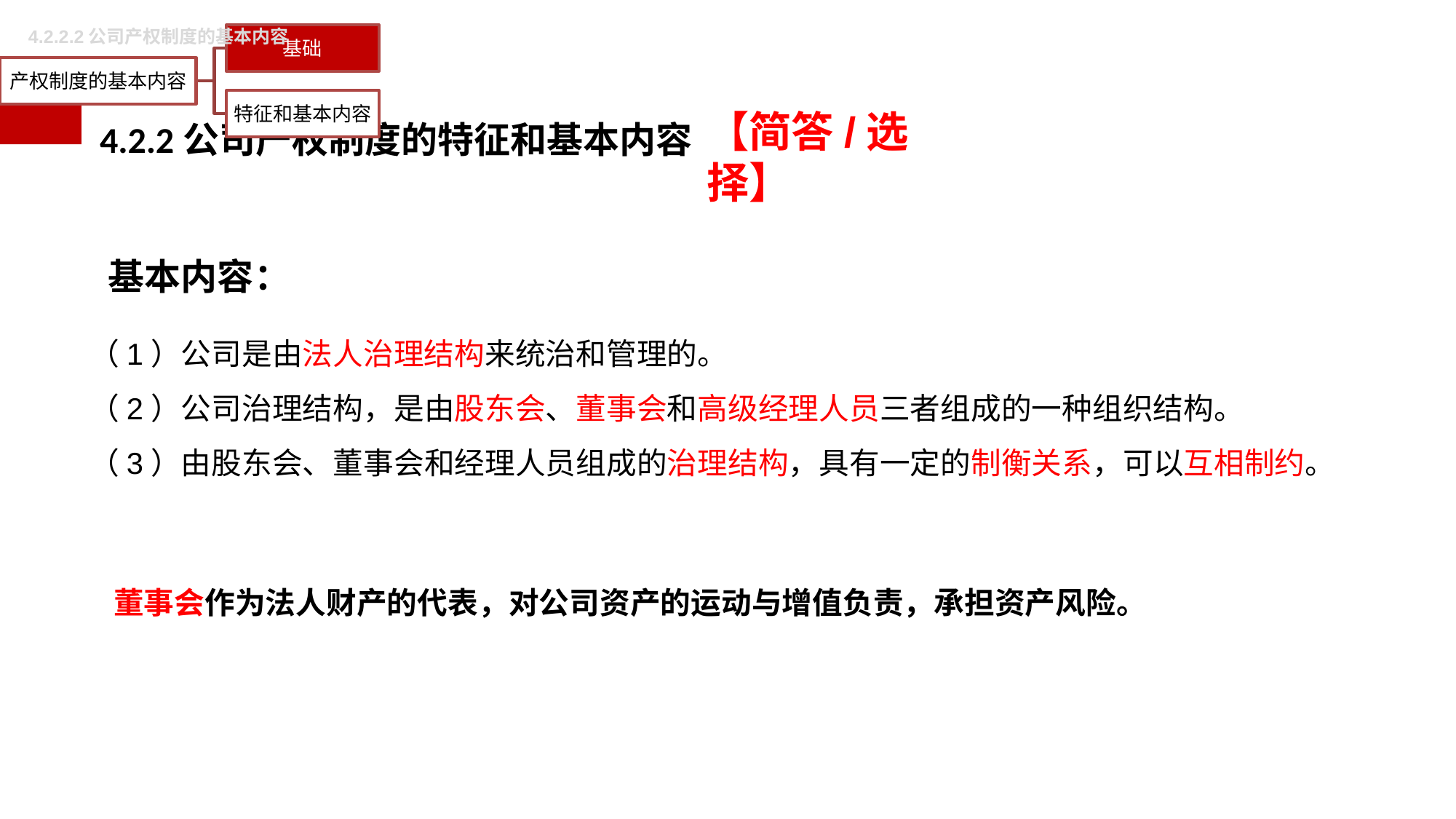

产权制度的基本内容
基础
特征和基本内容
4.2.2.2公司产权制度的基本内容
4.2.2公司产权制度的特征和基本内容
【简答/选择】
基本内容：
（1）公司是由法人治理结构来统治和管理的。
（2）公司治理结构，是由股东会、董事会和高级经理人员三者组成的一种组织结构。
（3）由股东会、董事会和经理人员组成的治理结构，具有一定的制衡关系，可以互相制约。

 董事会作为法人财产的代表，对公司资产的运动与增值负责，承担资产风险。